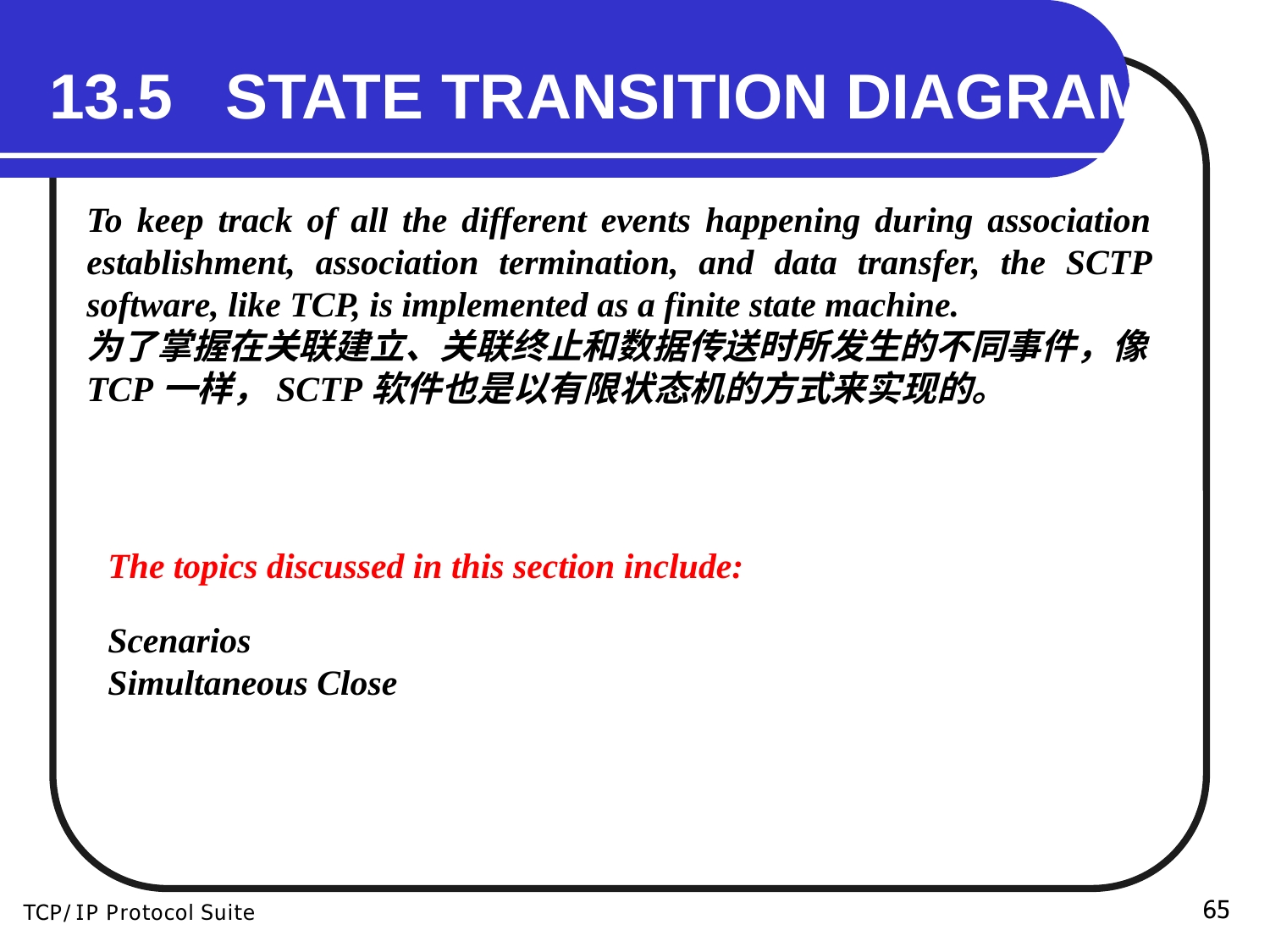

13.5   STATE TRANSITION DIAGRAM
To keep track of all the different events happening during association establishment, association termination, and data transfer, the SCTP software, like TCP, is implemented as a finite state machine.
为了掌握在关联建立、关联终止和数据传送时所发生的不同事件，像TCP一样，SCTP软件也是以有限状态机的方式来实现的。
The topics discussed in this section include:
Scenarios
Simultaneous Close
65
TCP/IP Protocol Suite